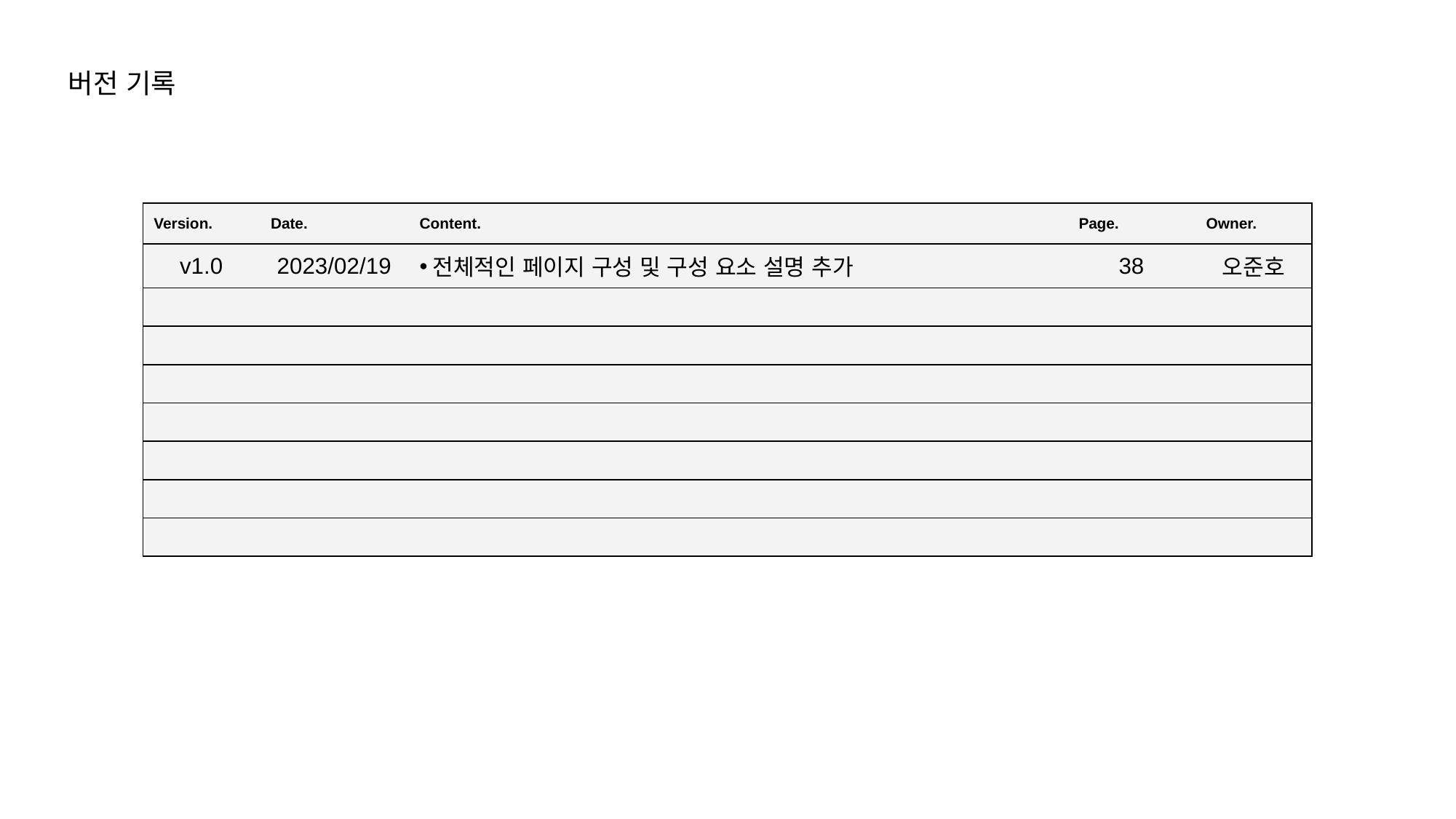

# 버전 기록
| Version. | Date. | Content. | Page. | Owner. |
| --- | --- | --- | --- | --- |
| v1.0 | 2023/02/19 | 전체적인 페이지 구성 및 구성 요소 설명 추가 | 38 | 오준호 |
|  |  |  |  |  |
|  |  |  |  |  |
|  |  |  |  |  |
|  |  |  |  |  |
|  |  |  |  |  |
|  |  |  |  |  |
|  |  |  |  |  |